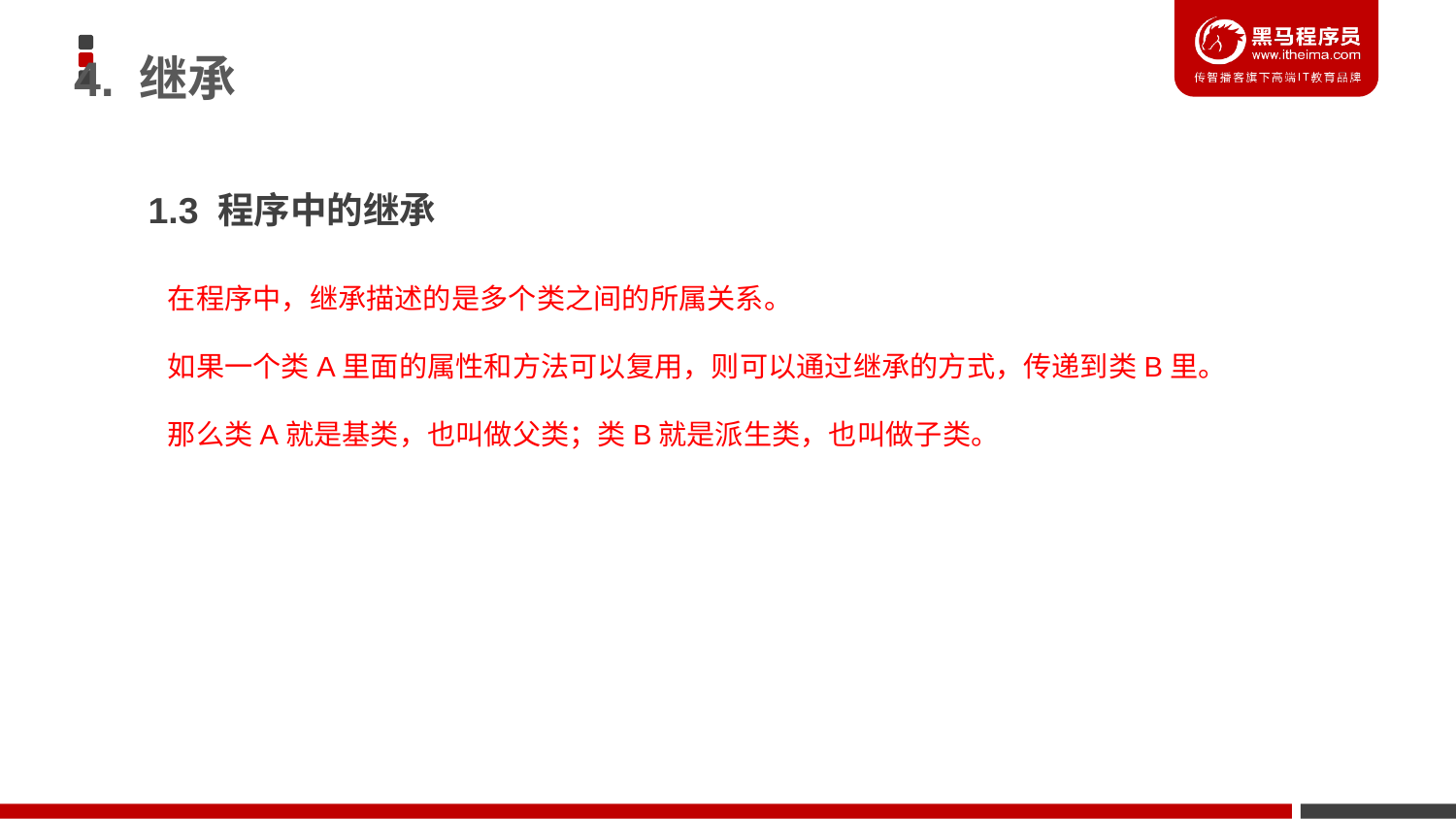

4. 继承
1.3 程序中的继承
在程序中，继承描述的是多个类之间的所属关系。

如果一个类A里面的属性和方法可以复用，则可以通过继承的方式，传递到类B里。

那么类A就是基类，也叫做父类；类B就是派生类，也叫做子类。